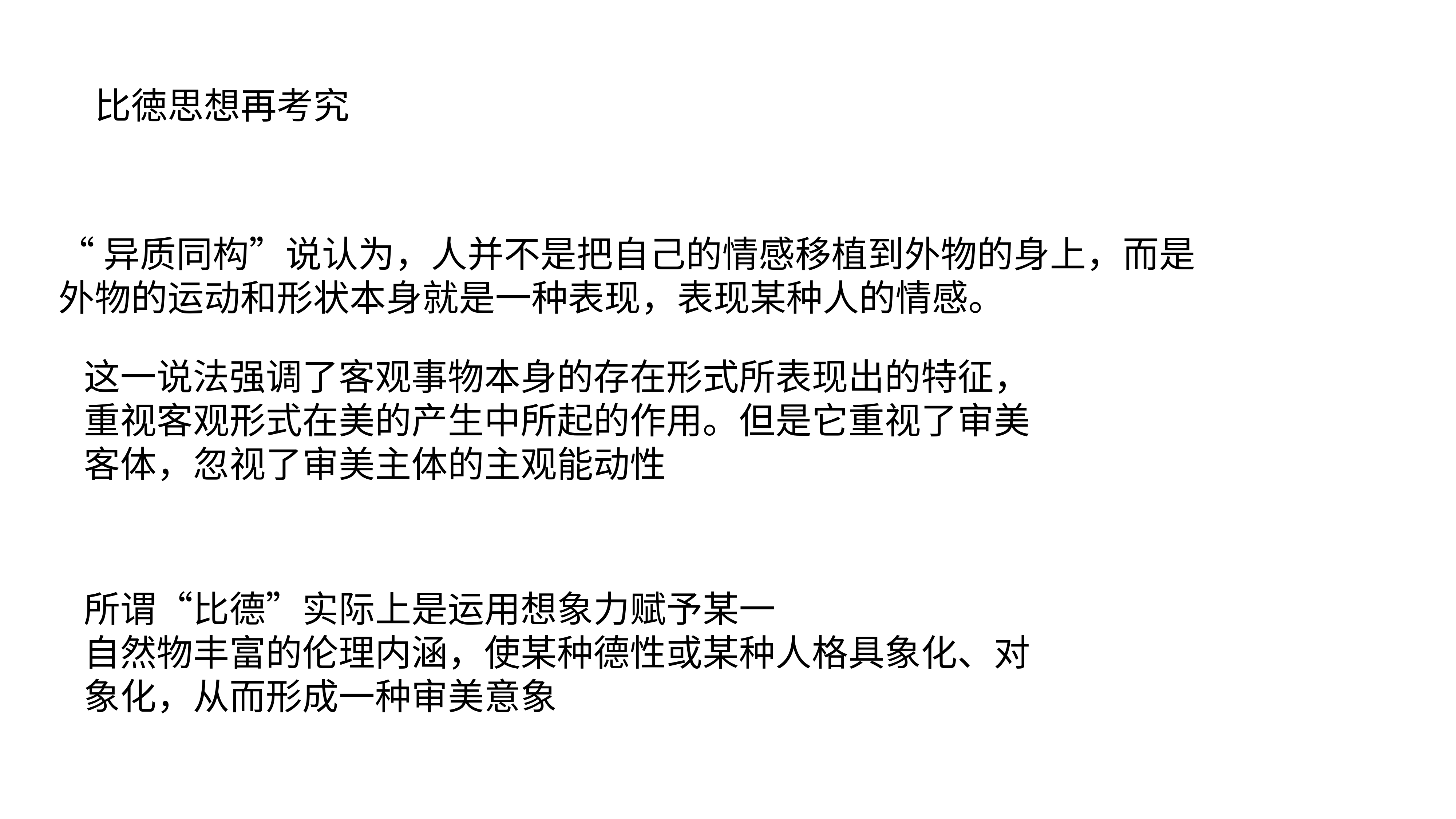

比徳思想再考究
“异质同构”说认为，人并不是把自己的情感移植到外物的身上，而是
外物的运动和形状本身就是一种表现，表现某种人的情感。
这一说法强调了客观事物本身的存在形式所表现出的特征，
重视客观形式在美的产生中所起的作用。但是它重视了审美
客体，忽视了审美主体的主观能动性
所谓“比德”实际上是运用想象力赋予某一
自然物丰富的伦理内涵，使某种德性或某种人格具象化、对
象化，从而形成一种审美意象